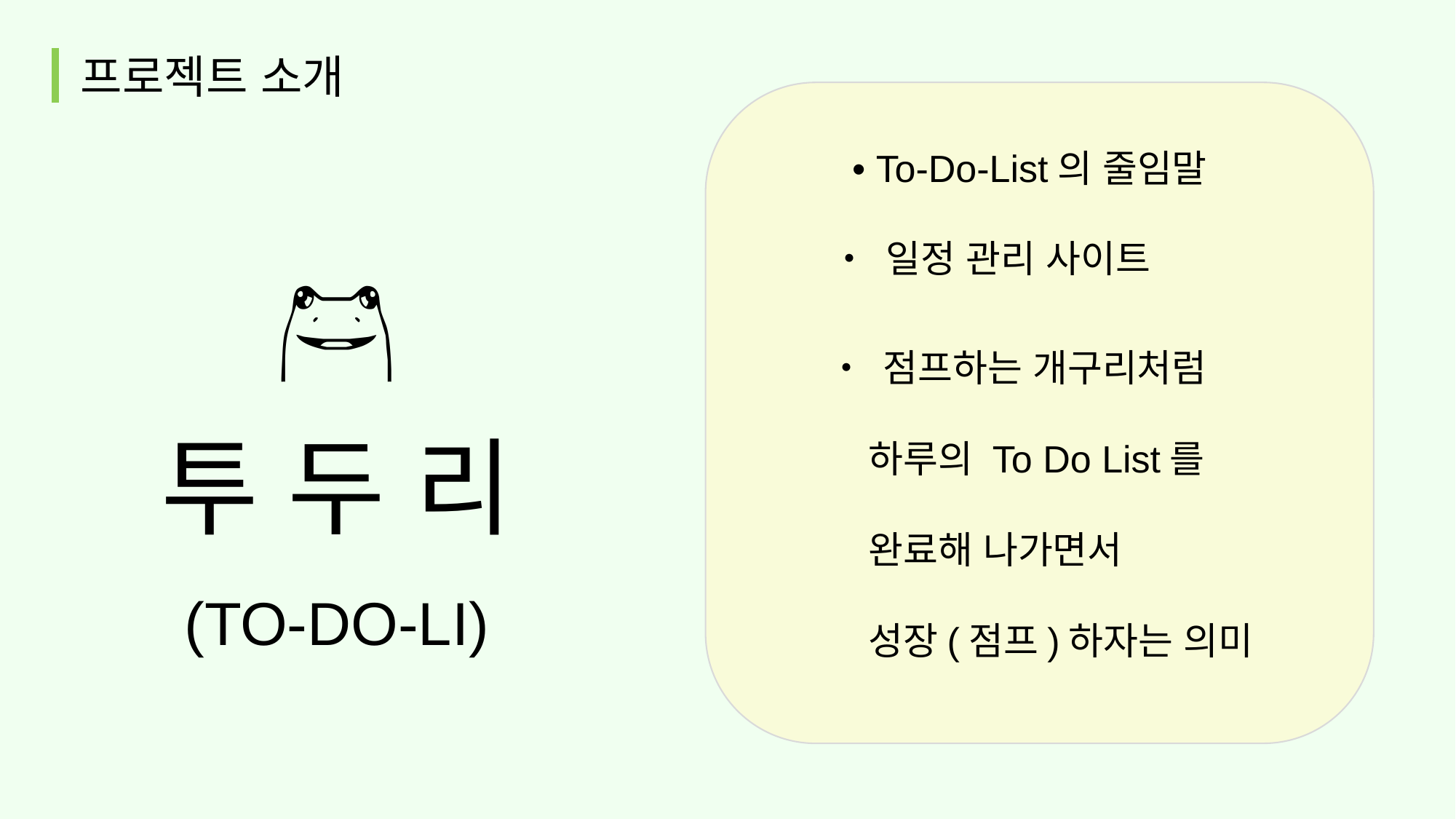

프로젝트 소개

• To-Do-List의 줄임말
• 일정 관리 사이트
🐸
투 두 리
(TO-DO-LI)
• 점프하는 개구리처럼
   하루의 To Do List를
   완료해 나가면서
   성장(점프)하자는 의미